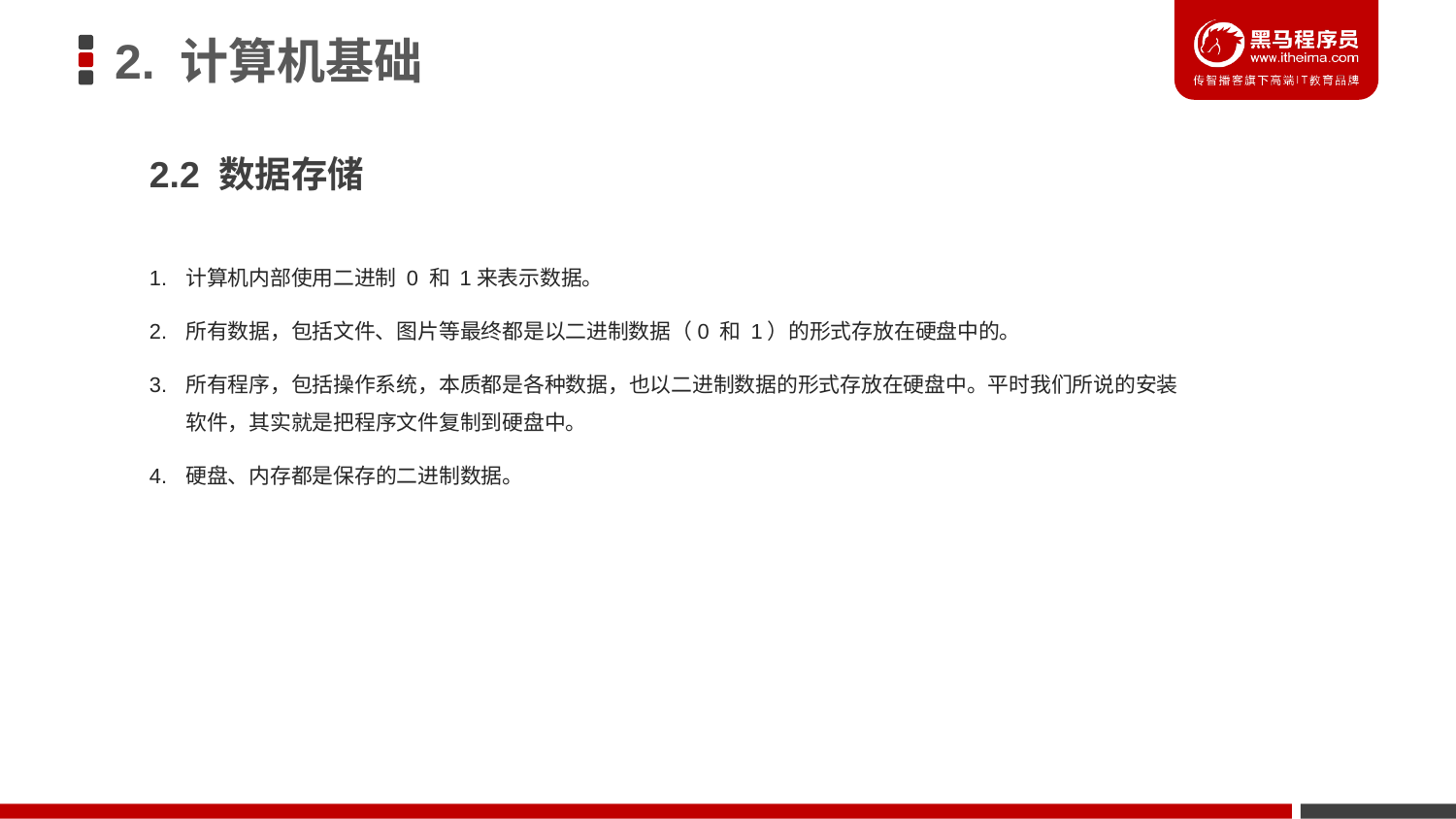

# 2. 计算机基础
2.2 数据存储
计算机内部使用二进制 0 和 1来表示数据。
所有数据，包括文件、图片等最终都是以二进制数据（0 和 1）的形式存放在硬盘中的。
所有程序，包括操作系统，本质都是各种数据，也以二进制数据的形式存放在硬盘中。平时我们所说的安装软件，其实就是把程序文件复制到硬盘中。
硬盘、内存都是保存的二进制数据。